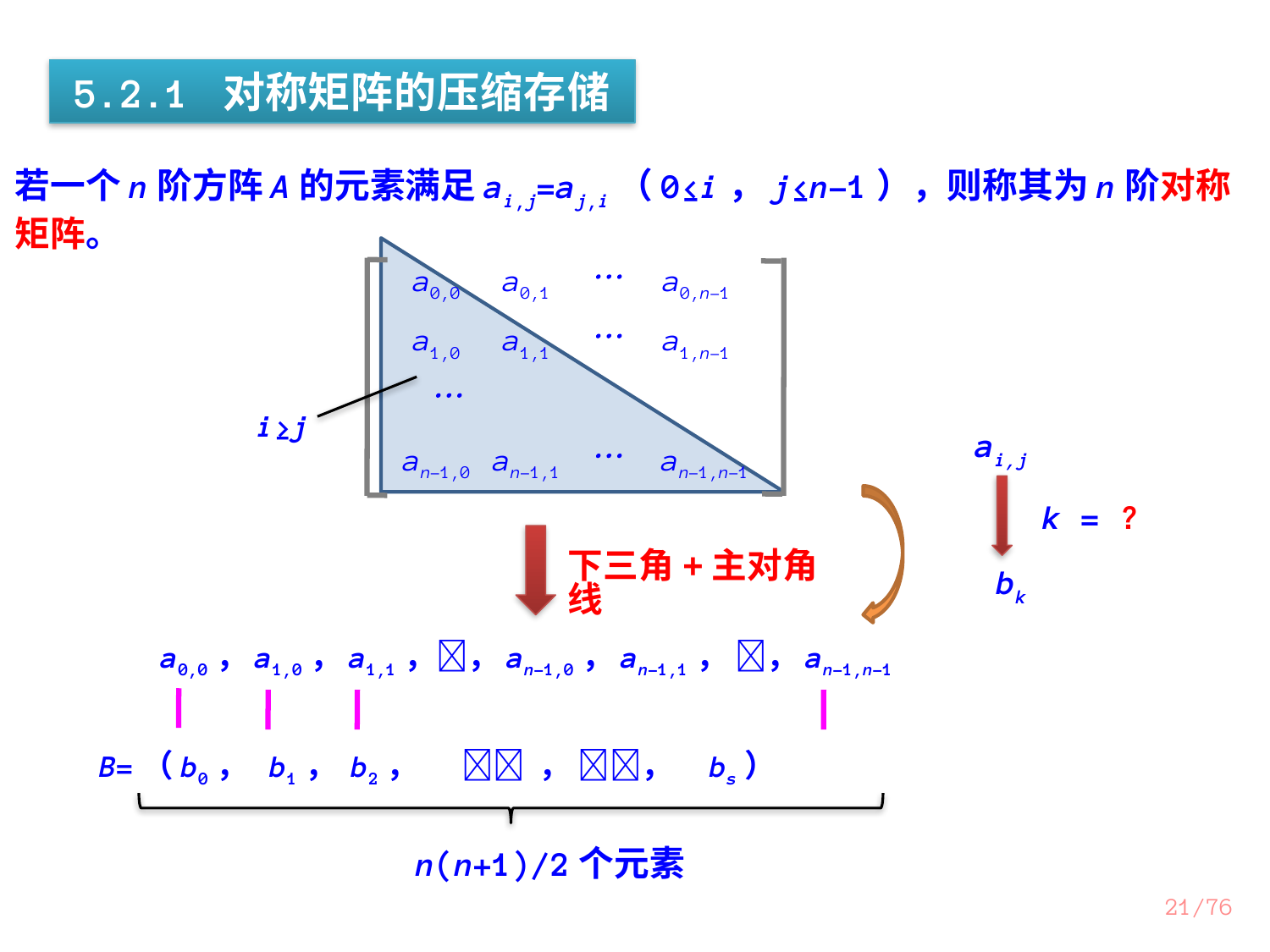

5.2.1 对称矩阵的压缩存储
若一个n阶方阵A的元素满足ai,j=aj,i（0≤i，j≤n-1），则称其为n阶对称矩阵。

…
a0,0
a0,1
a0,n-1
…
a1,0
a1,1
a1,n-1
…
i≥j
…
an-1,0
an-1,1
an-1,n-1
ai,j

k = ?
bk

下三角+主对角线
a0,0，a1,0，a1,1，…，an-1,0，an-1,1， …，an-1,n-1
B=（b0，  b1， b2，      ……  ， ……，    bs）
n(n+1)/2个元素
21/76